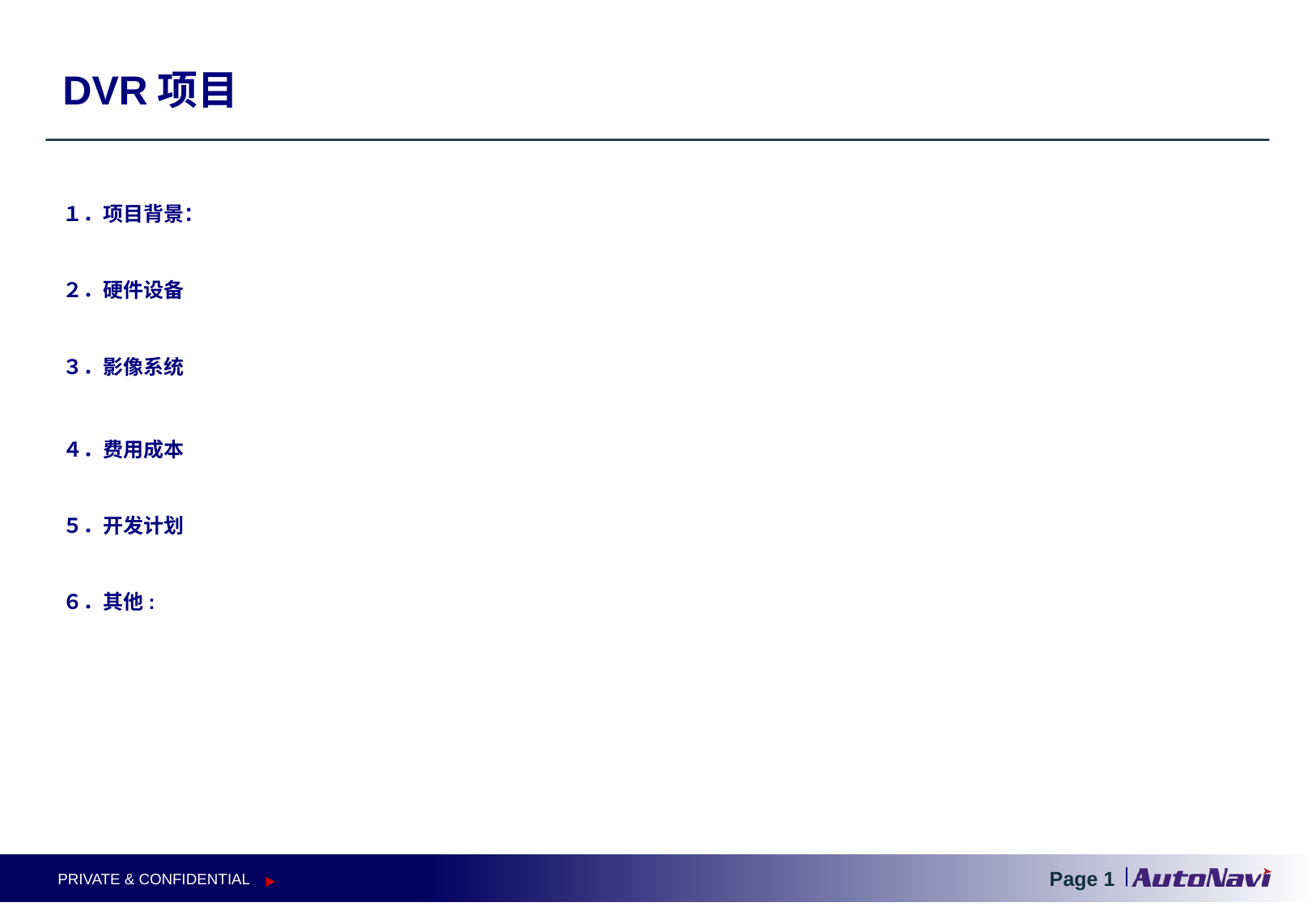

# DVR项目

１．项目背景：

２．硬件设备

３．影像系统

４．费用成本

５．开发计划

６．其他: